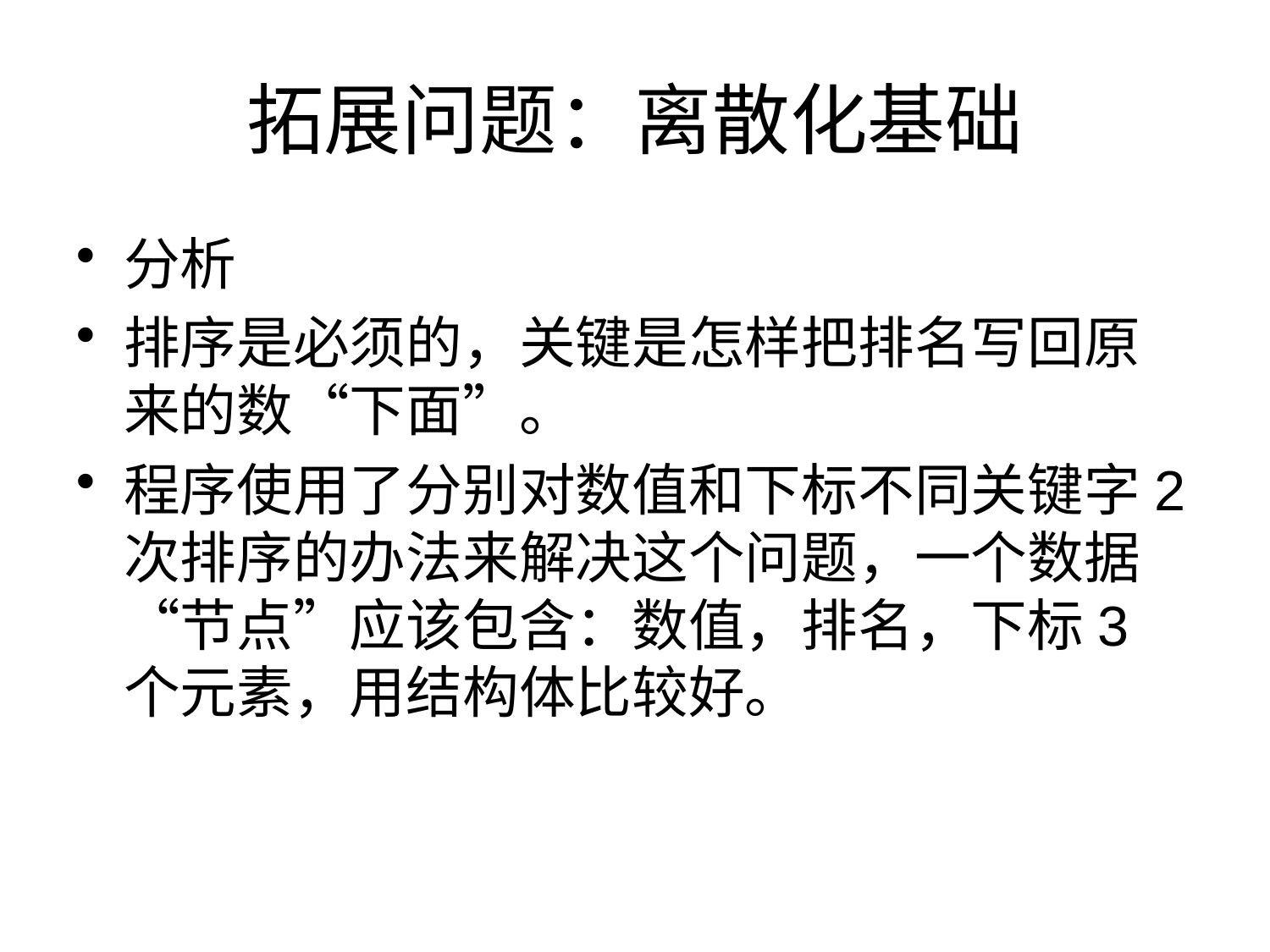

# 拓展问题：离散化基础
分析
排序是必须的，关键是怎样把排名写回原来的数“下面”。
程序使用了分别对数值和下标不同关键字2次排序的办法来解决这个问题，一个数据“节点”应该包含：数值，排名，下标3个元素，用结构体比较好。